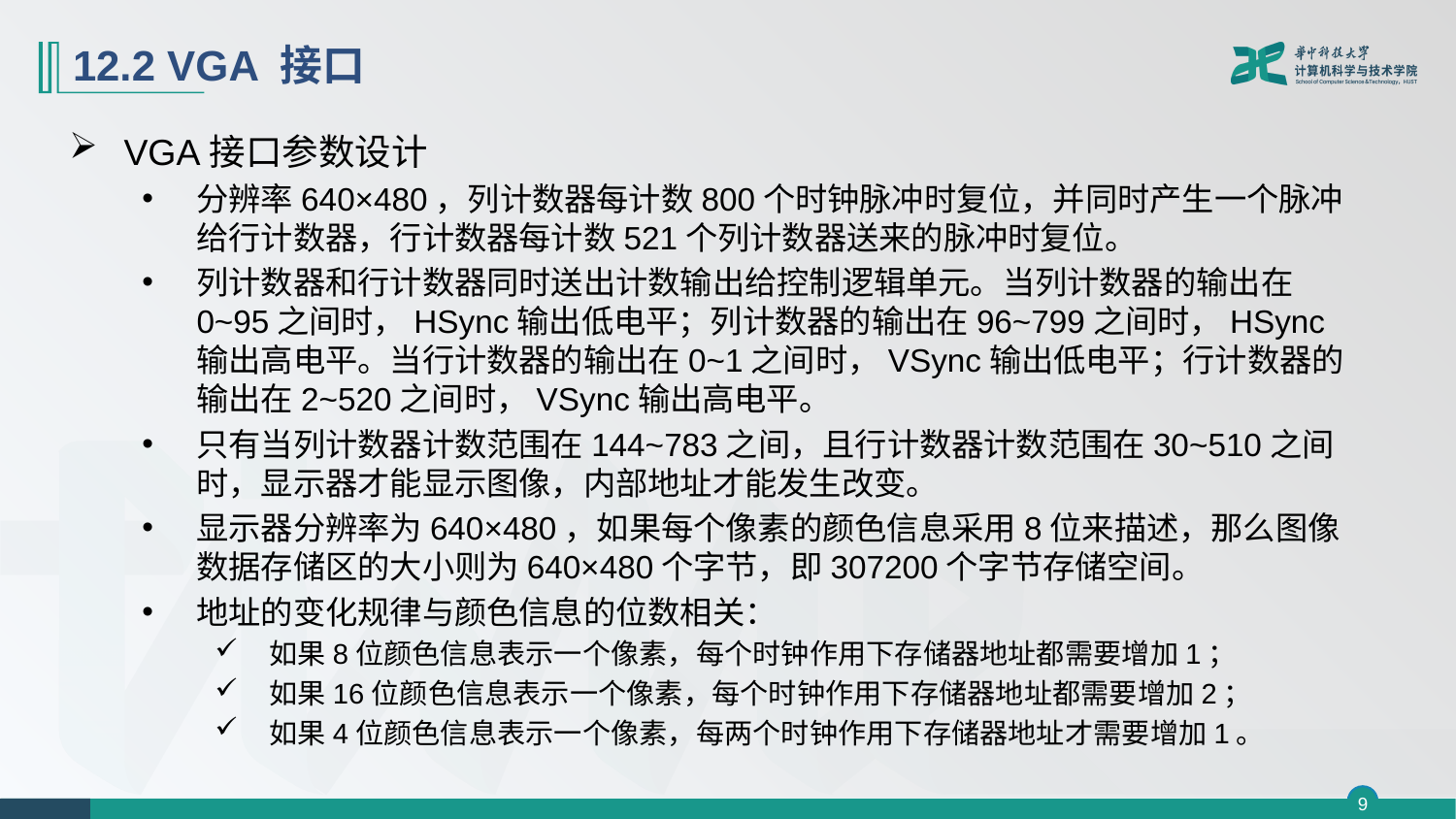

# 12.2 VGA 接口
VGA接口参数设计
分辨率640×480，列计数器每计数800个时钟脉冲时复位，并同时产生一个脉冲给行计数器，行计数器每计数521个列计数器送来的脉冲时复位。
列计数器和行计数器同时送出计数输出给控制逻辑单元。当列计数器的输出在0~95之间时，HSync输出低电平；列计数器的输出在96~799之间时，HSync输出高电平。当行计数器的输出在0~1之间时，VSync输出低电平；行计数器的输出在2~520之间时，VSync输出高电平。
只有当列计数器计数范围在144~783之间，且行计数器计数范围在30~510之间时，显示器才能显示图像，内部地址才能发生改变。
显示器分辨率为640×480，如果每个像素的颜色信息采用8位来描述，那么图像数据存储区的大小则为640×480个字节，即307200个字节存储空间。
地址的变化规律与颜色信息的位数相关：
如果8位颜色信息表示一个像素，每个时钟作用下存储器地址都需要增加1；
如果16位颜色信息表示一个像素，每个时钟作用下存储器地址都需要增加2；
如果4位颜色信息表示一个像素，每两个时钟作用下存储器地址才需要增加1。